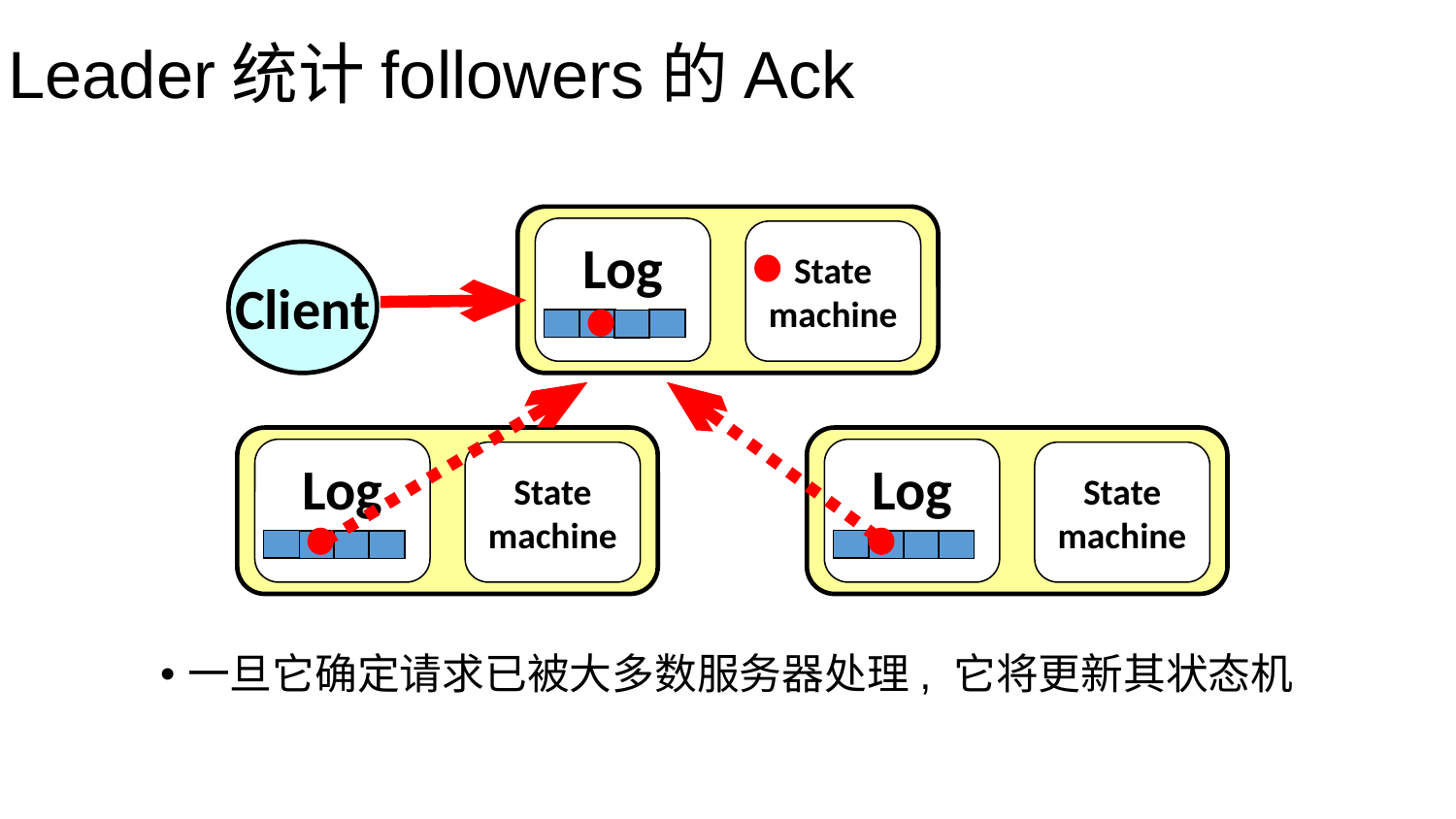

Leader统计followers的Ack

Log

State
machine
Client

Log

State
machine

Log

State
machine

一旦它确定请求已被大多数服务器处理, 它将更新其状态机